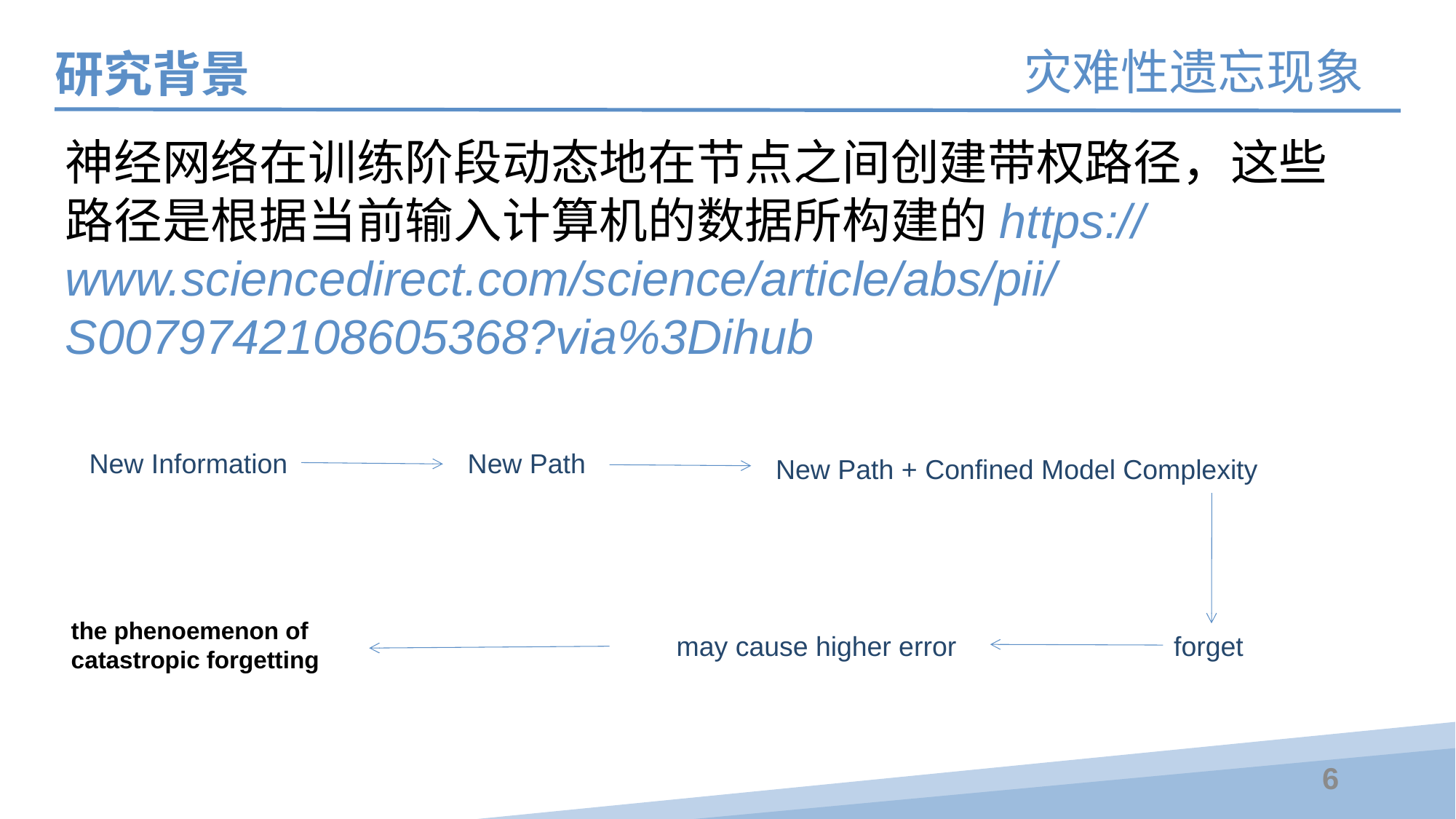

研究背景
灾难性遗忘现象
神经网络在训练阶段动态地在节点之间创建带权路径，这些路径是根据当前输入计算机的数据所构建的https://www.sciencedirect.com/science/article/abs/pii/S0079742108605368?via%3Dihub
New Information
New Path
New Path + Confined Model Complexity
the phenoemenon of catastropic forgetting
may cause higher error
forget

6